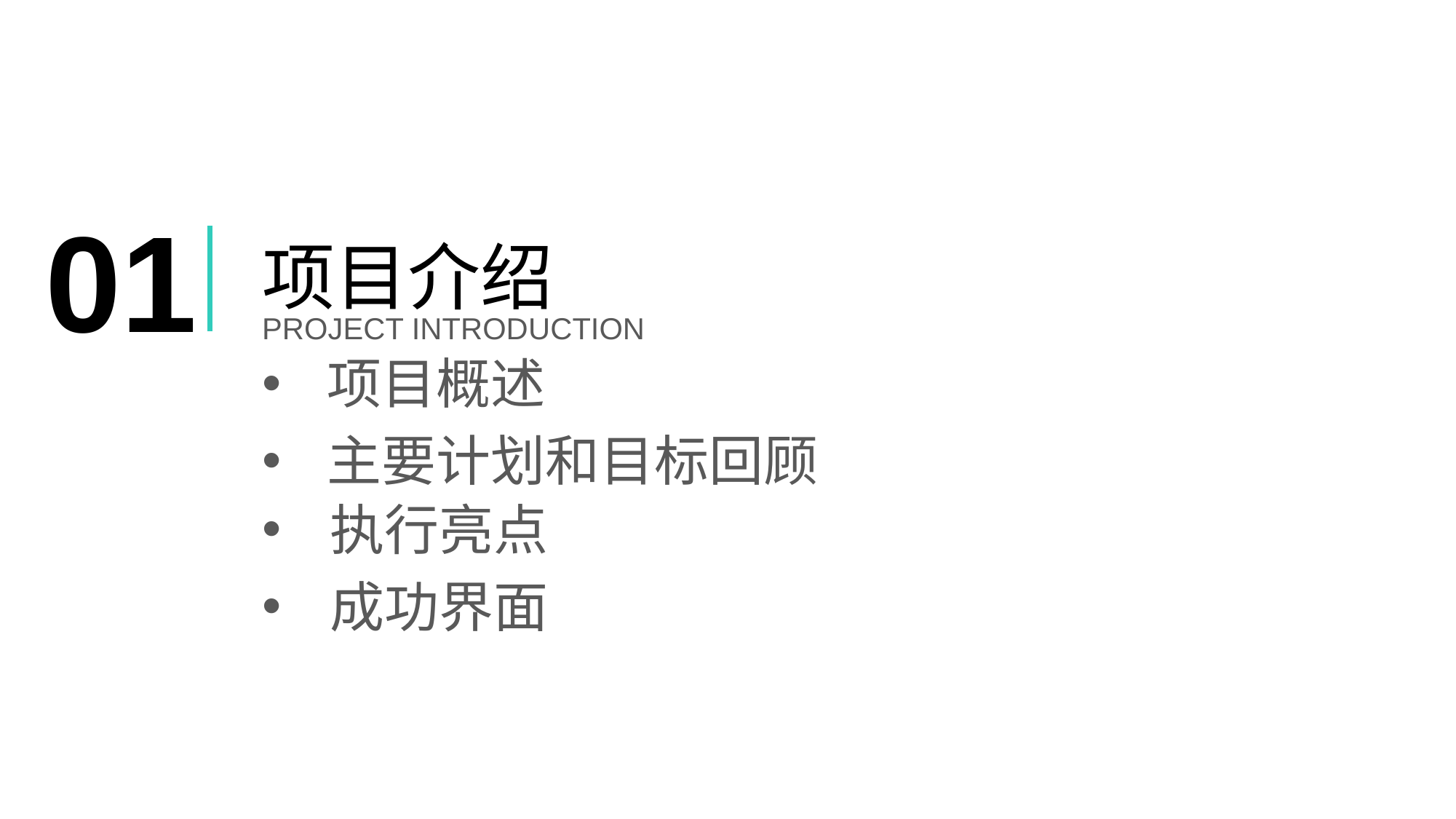

01
项目介绍
PROJECT INTRODUCTION
  项目概述
  主要计划和目标回顾
执行亮点
成功界面